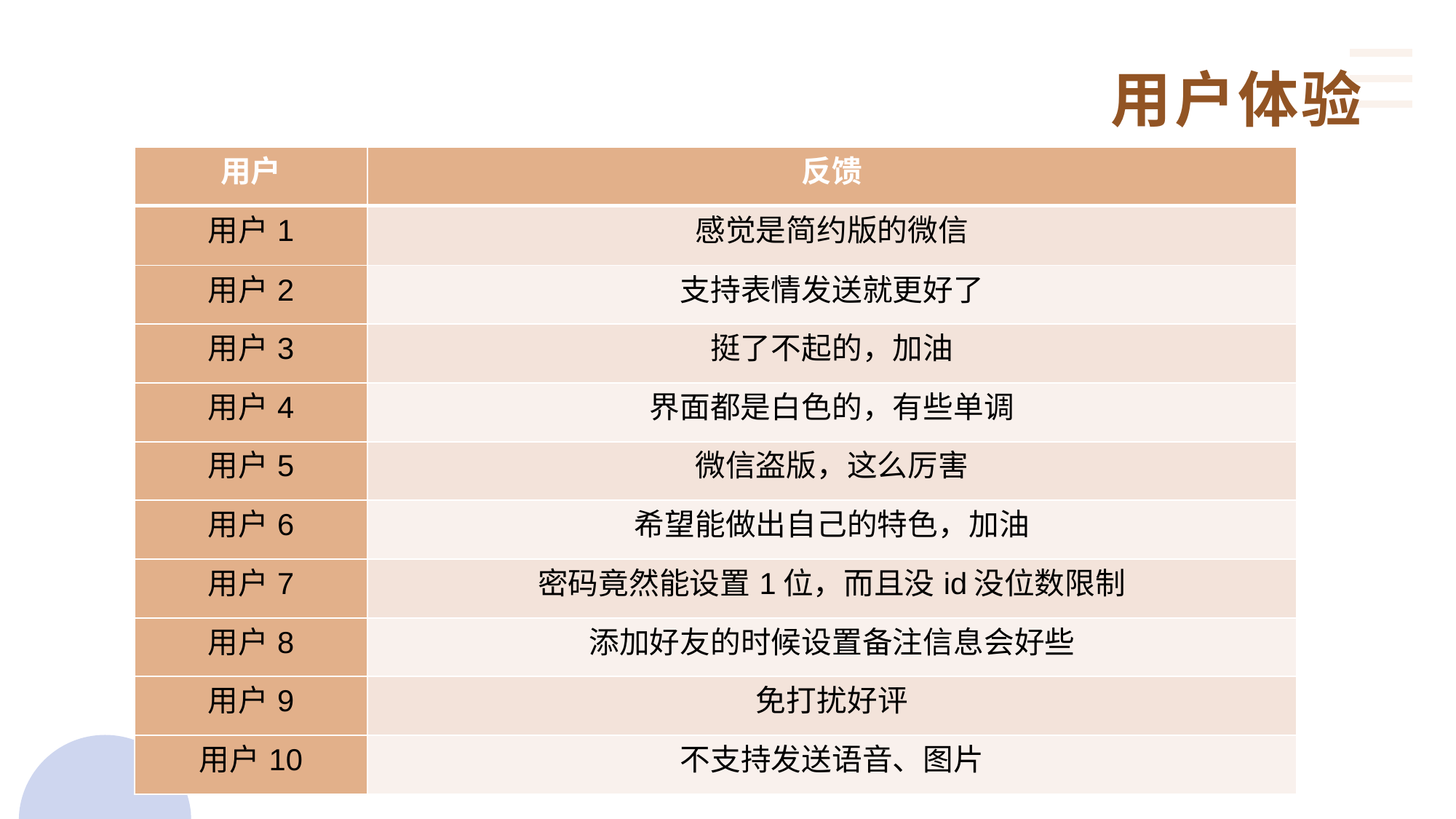

用户体验
| 用户 | 反馈 |
| --- | --- |
| 用户1 | 感觉是简约版的微信 |
| 用户2 | 支持表情发送就更好了 |
| 用户3 | 挺了不起的，加油 |
| 用户4 | 界面都是白色的，有些单调 |
| 用户5 | 微信盗版，这么厉害 |
| 用户6 | 希望能做出自己的特色，加油 |
| 用户7 | 密码竟然能设置1位，而且没id没位数限制 |
| 用户8 | 添加好友的时候设置备注信息会好些 |
| 用户9 | 免打扰好评 |
| 用户10 | 不支持发送语音、图片 |